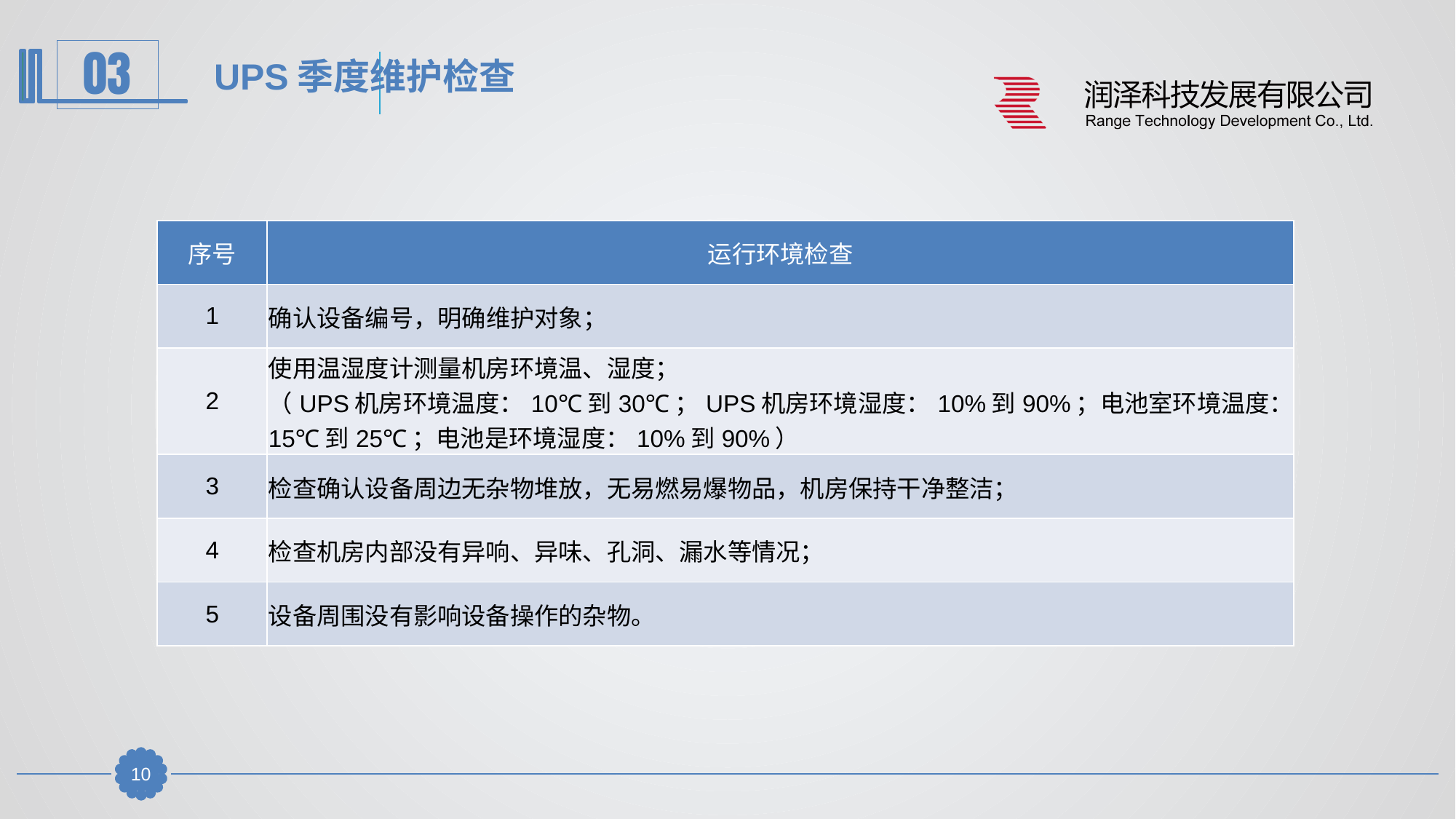

UPS季度维护检查
| 序号 | 运行环境检查 |
| --- | --- |
| 1 | 确认设备编号，明确维护对象； |
| 2 | 使用温湿度计测量机房环境温、湿度； （UPS机房环境温度：10℃到30℃；UPS机房环境湿度：10%到90%；电池室环境温度：15℃到25℃；电池是环境湿度：10%到90%） |
| 3 | 检查确认设备周边无杂物堆放，无易燃易爆物品，机房保持干净整洁； |
| 4 | 检查机房内部没有异响、异味、孔洞、漏水等情况； |
| 5 | 设备周围没有影响设备操作的杂物。 |
10